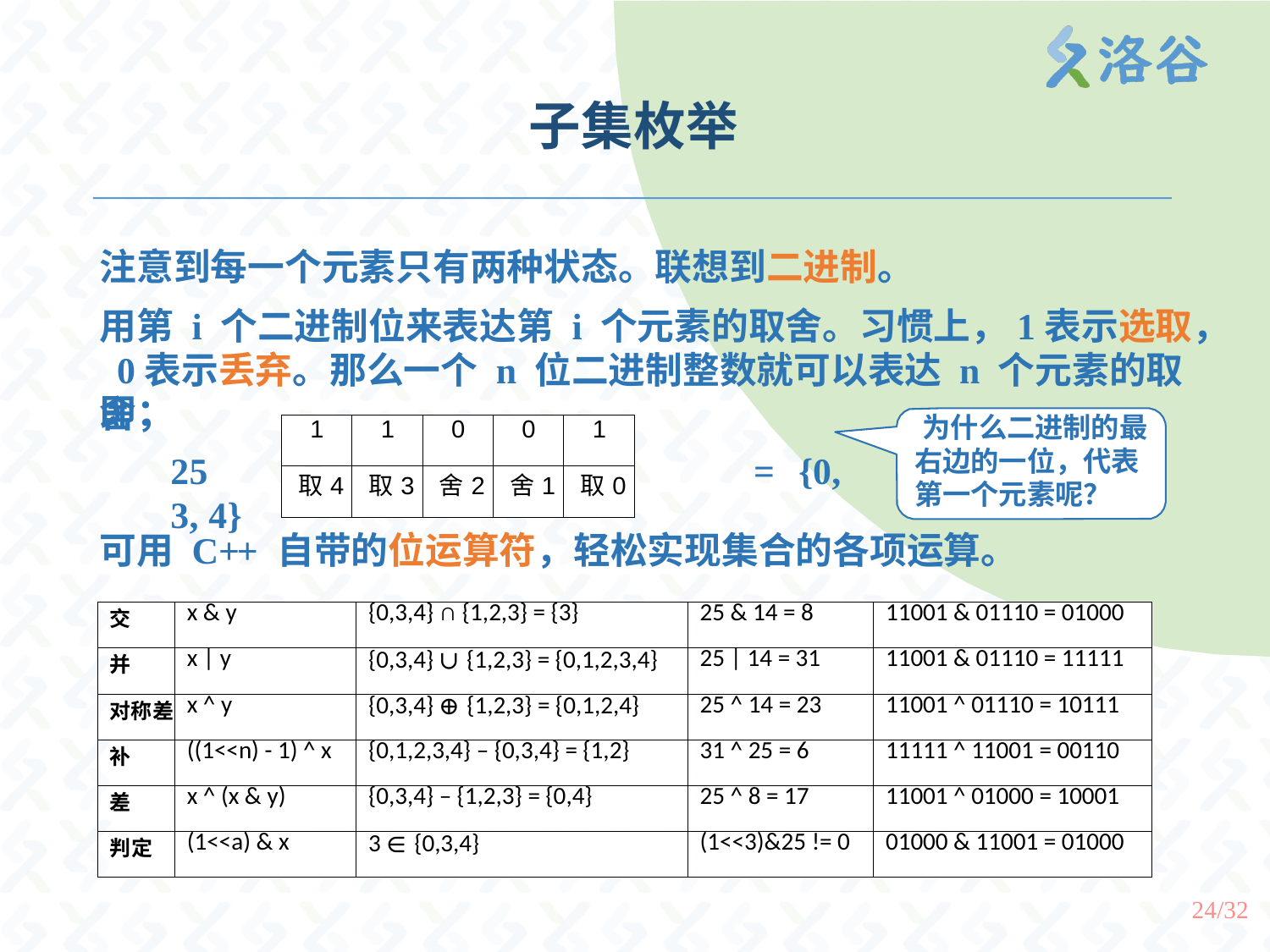

# 子集枚举

注意到每一个元素只有两种状态。联想到二进制。

用第 i 个二进制位来表达第 i 个元素的取舍。习惯上，1表示选取， 0表示丢弃。那么一个 n 位二进制整数就可以表达 n 个元素的取舍，
即：

25	=	=	{0, 3, 4}

为什么二进制的最右边的一位，代表第一个元素呢？
| 1 | 1 | 0 | 0 | 1 |
| --- | --- | --- | --- | --- |
| 取4 | 取3 | 舍2 | 舍1 | 取0 |

可用 C++ 自带的位运算符，轻松实现集合的各项运算。
| 交 | x & y | {0,3,4} ∩ {1,2,3} = {3} | 25 & 14 = 8 | 11001 & 01110 = 01000 |
| --- | --- | --- | --- | --- |
| 并 | x | y | {0,3,4} ∪ {1,2,3} = {0,1,2,3,4} | 25 | 14 = 31 | 11001 & 01110 = 11111 |
| 对称差 | x ^ y | {0,3,4} ⊕ {1,2,3} = {0,1,2,4} | 25 ^ 14 = 23 | 11001 ^ 01110 = 10111 |
| 补 | ((1<<n) - 1) ^ x | {0,1,2,3,4} – {0,3,4} = {1,2} | 31 ^ 25 = 6 | 11111 ^ 11001 = 00110 |
| 差 | x ^ (x & y) | {0,3,4} – {1,2,3} = {0,4} | 25 ^ 8 = 17 | 11001 ^ 01000 = 10001 |
| 判定 | (1<<a) & x | 3 ∈ {0,3,4} | (1<<3)&25 != 0 | 01000 & 11001 = 01000 |

24/32